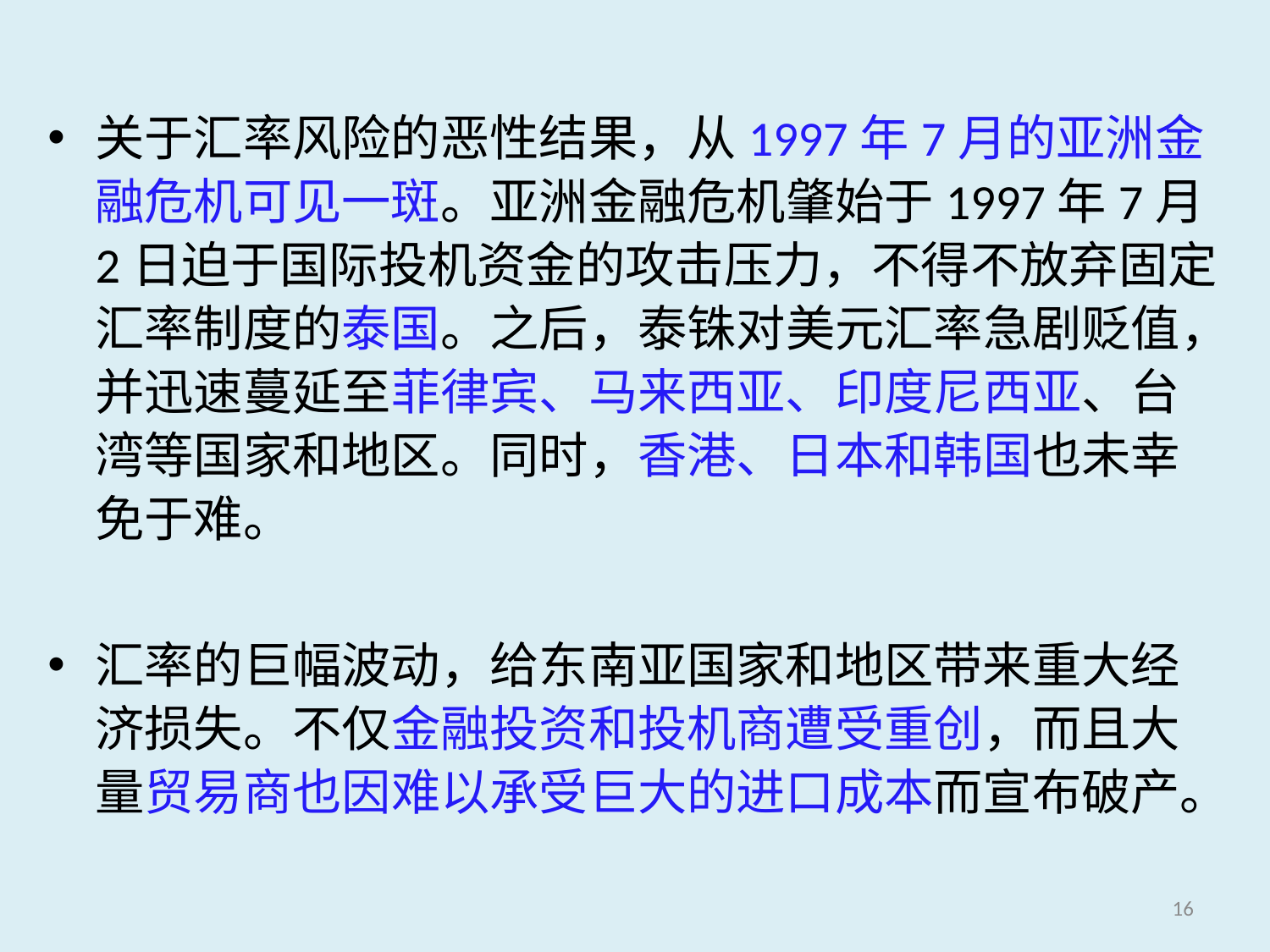

关于汇率风险的恶性结果，从1997年7月的亚洲金融危机可见一斑。亚洲金融危机肇始于1997年7月2日迫于国际投机资金的攻击压力，不得不放弃固定汇率制度的泰国。之后，泰铢对美元汇率急剧贬值，并迅速蔓延至菲律宾、马来西亚、印度尼西亚、台湾等国家和地区。同时，香港、日本和韩国也未幸免于难。

汇率的巨幅波动，给东南亚国家和地区带来重大经济损失。不仅金融投资和投机商遭受重创，而且大量贸易商也因难以承受巨大的进口成本而宣布破产。
16